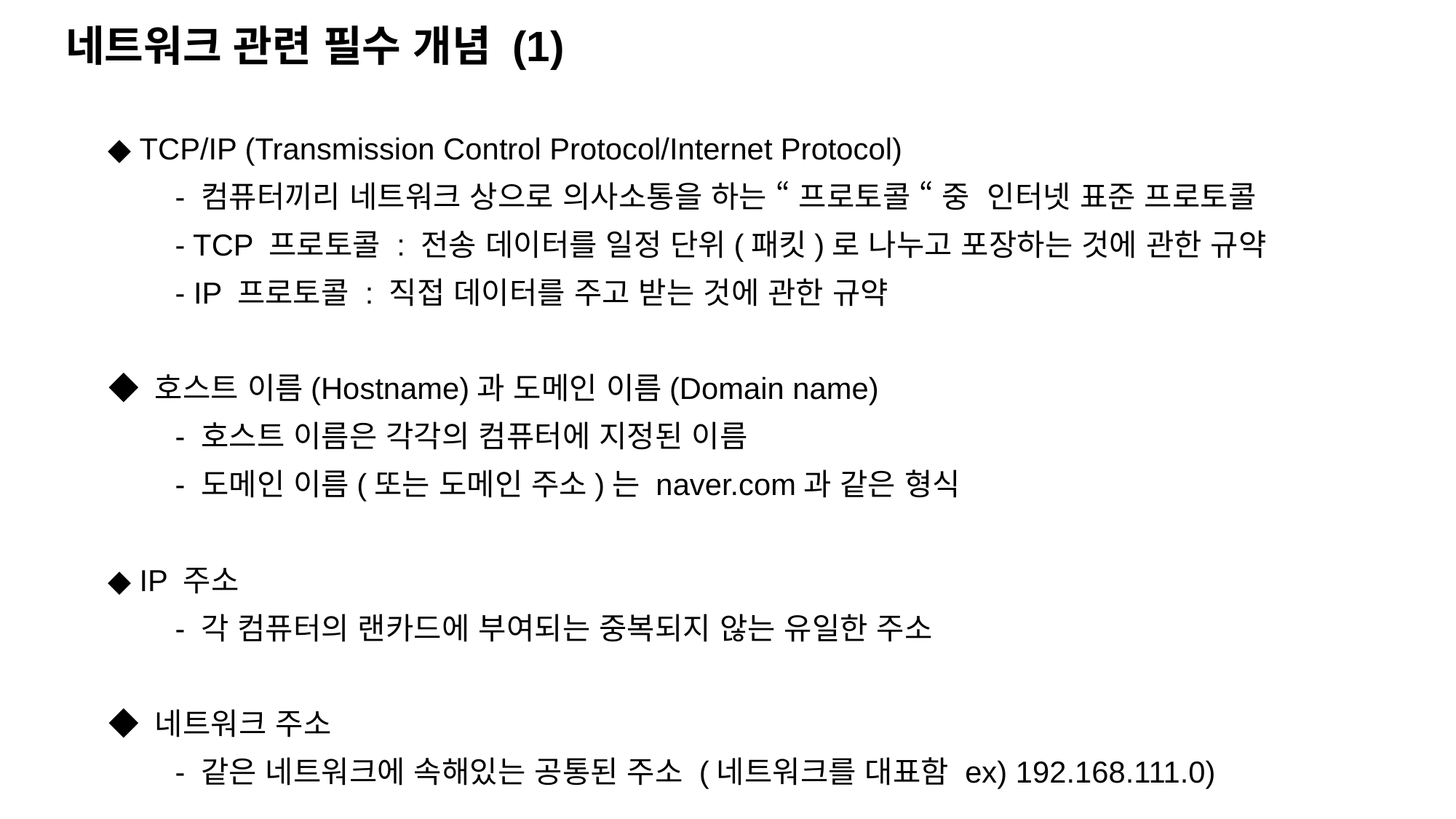

네트워크 관련 필수 개념 (1)

     ◆ TCP/IP (Transmission Control Protocol/Internet Protocol)
	- 컴퓨터끼리 네트워크 상으로 의사소통을 하는 “ 프로토콜 “ 중  인터넷 표준 프로토콜
	- TCP 프로토콜 : 전송 데이터를 일정 단위(패킷)로 나누고 포장하는 것에 관한 규약
	- IP 프로토콜 : 직접 데이터를 주고 받는 것에 관한 규약

     ◆ 호스트 이름(Hostname)과 도메인 이름(Domain name)
	- 호스트 이름은 각각의 컴퓨터에 지정된 이름
	- 도메인 이름(또는 도메인 주소)는 naver.com과 같은 형식

     ◆ IP 주소
	- 각 컴퓨터의 랜카드에 부여되는 중복되지 않는 유일한 주소

     ◆ 네트워크 주소
	- 같은 네트워크에 속해있는 공통된 주소 (네트워크를 대표함 ex) 192.168.111.0)